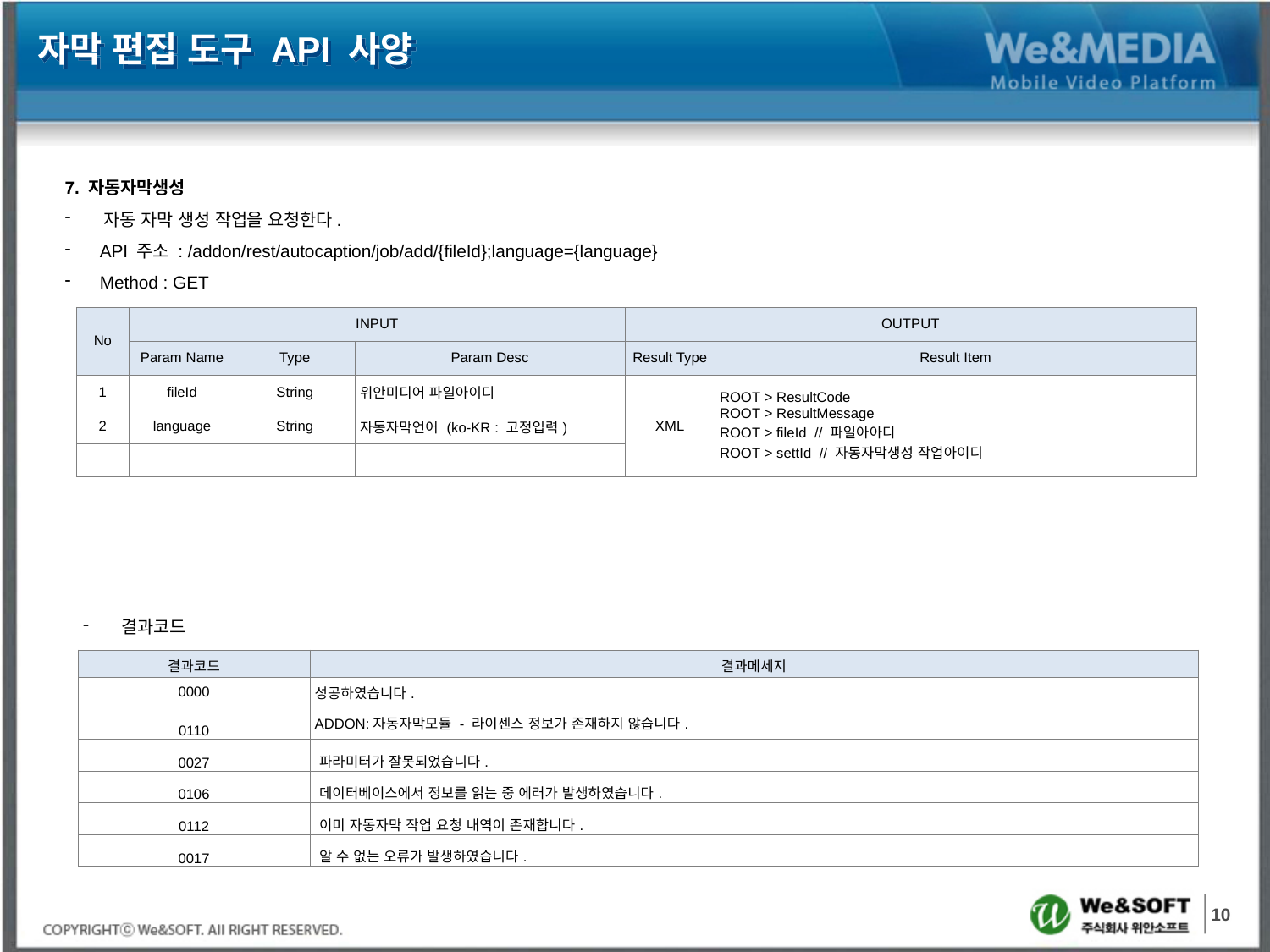

자막 편집 도구 API 사양
7. 자동자막생성
 자동 자막 생성 작업을 요청한다.
 API 주소 : /addon/rest/autocaption/job/add/{fileId};language={language}
 Method : GET
| No | INPUT |  |  | OUTPUT |  |
| --- | --- | --- | --- | --- | --- |
|  | Param Name | Type | Param Desc | Result Type | Result Item |
| 1 | fileId | String | 위안미디어 파일아이디 | XML | ROOT > ResultCode ROOT > ResultMessage ROOT > fileId // 파일아아디 ROOT > settId // 자동자막생성 작업아이디 |
| 2 | language | String | 자동자막언어 (ko-KR : 고정입력) |  |  |
|  |  |  |  |  |  |
 결과코드
| 결과코드 | 결과메세지 |
| --- | --- |
| 0000 | 성공하였습니다. |
| 0110 | ADDON:자동자막모듈 - 라이센스 정보가 존재하지 않습니다. |
| 0027 | 파라미터가 잘못되었습니다. |
| 0106 | 데이터베이스에서 정보를 읽는 중 에러가 발생하였습니다. |
| 0112 | 이미 자동자막 작업 요청 내역이 존재합니다. |
| 0017 | 알 수 없는 오류가 발생하였습니다. |